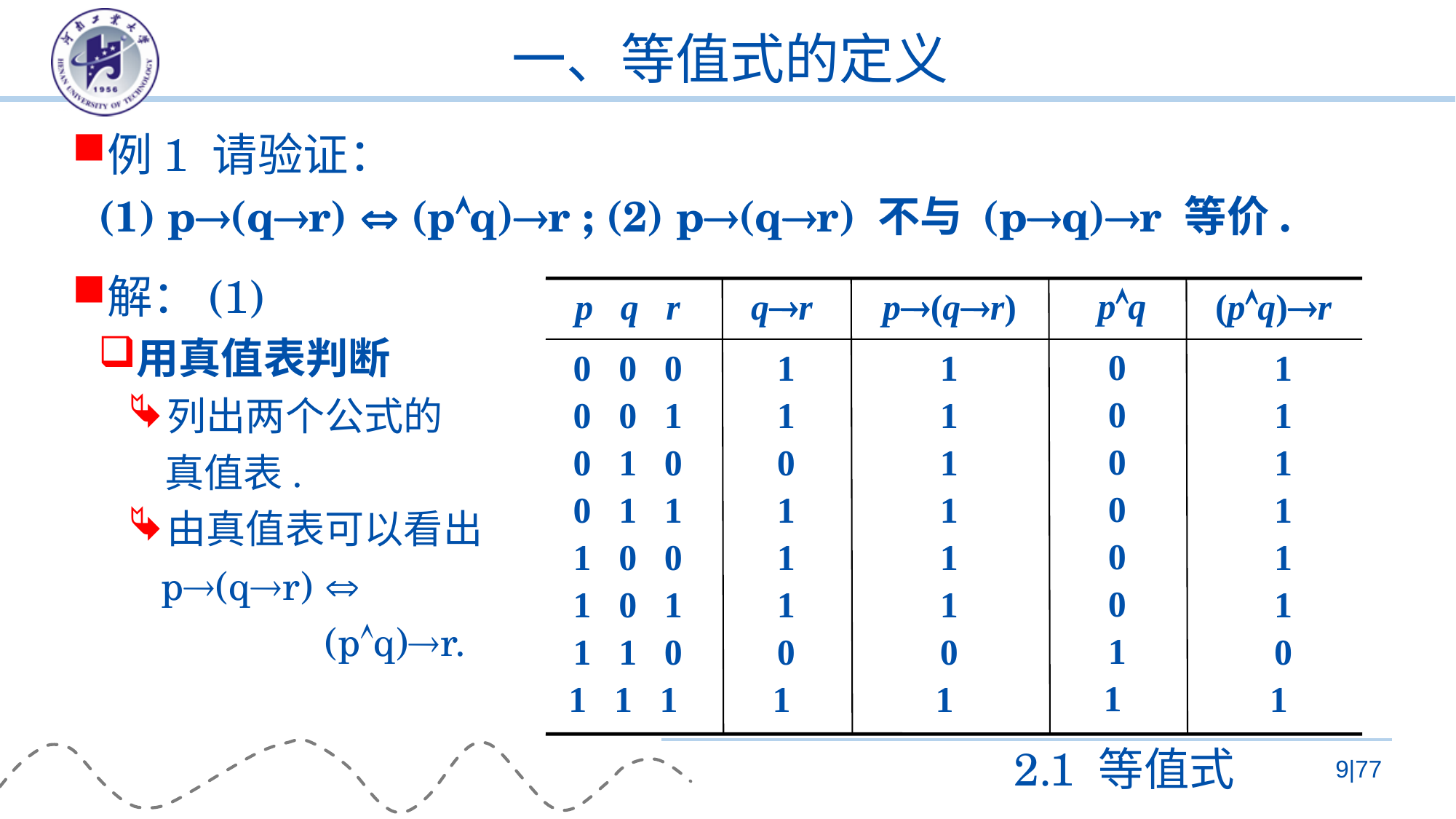

# 一、等值式的定义
例1 请验证：
(1) p→(q→r) ⇔ (p∧q)→r ; (2) p→(q→r) 不与 (p→q)→r 等价.
解：(1)
用真值表判断
列出两个公式的
   真值表.
由真值表可以看出
   p→(q→r) ⇔
                  (p∧q)→r.
p∧q
p   q   r

q→r

p→(q→r)

(p∧q)→r

0
0
0
0
0
0
1
1
0   0   0
0   0   1
0   1   0
0   1   1
1   0   0
1   0   1
1   1   0
1   1   1
1
1
0
1
1
1
0
1
1
1
1
1
1
1
0
1
1
1
1
1
1
1
0
1
2.1 等值式
9|77